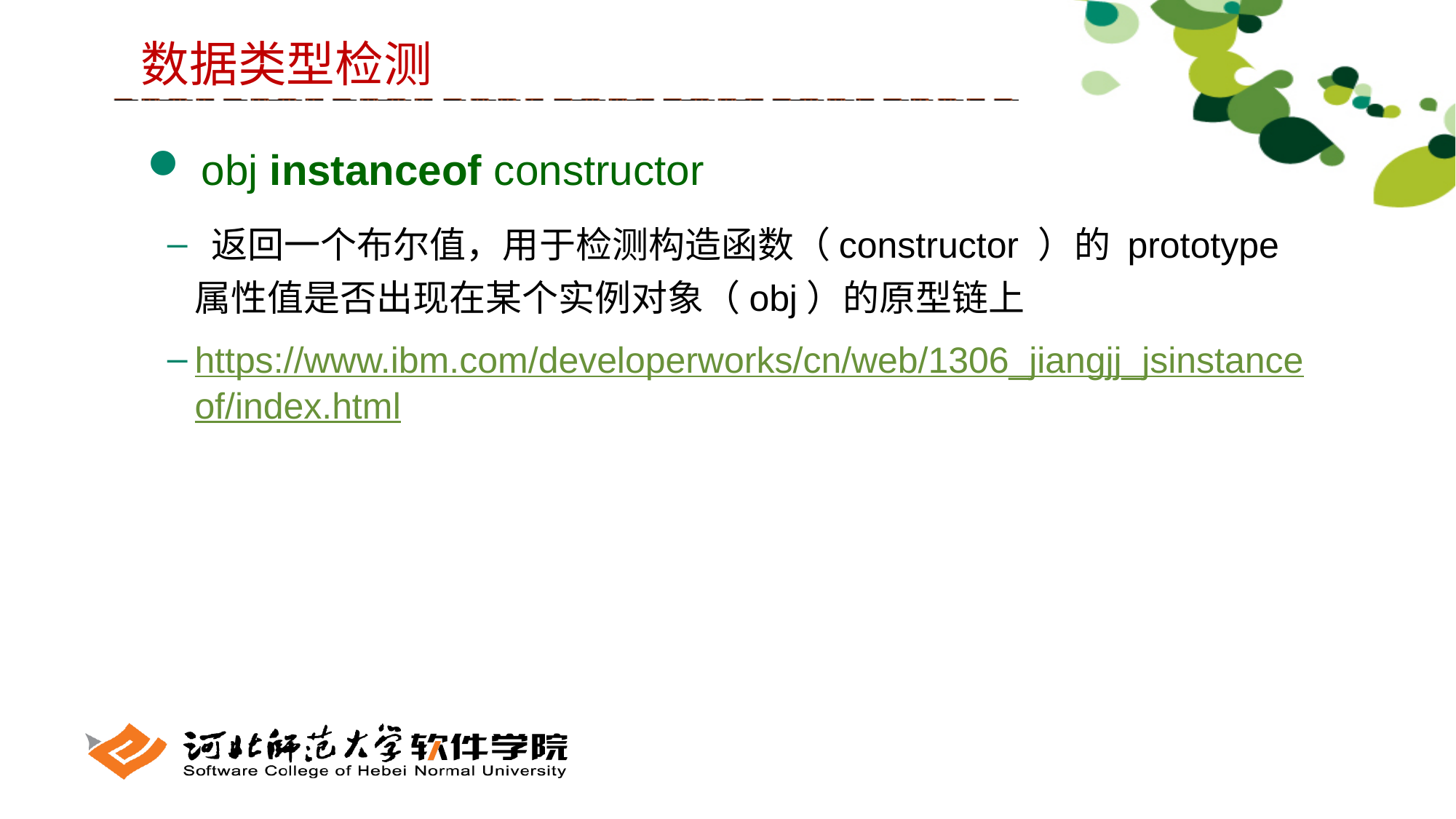

数据类型检测
 obj instanceof constructor
 返回一个布尔值，用于检测构造函数（constructor ）的 prototype 属性值是否出现在某个实例对象（obj）的原型链上
https://www.ibm.com/developerworks/cn/web/1306_jiangjj_jsinstanceof/index.html